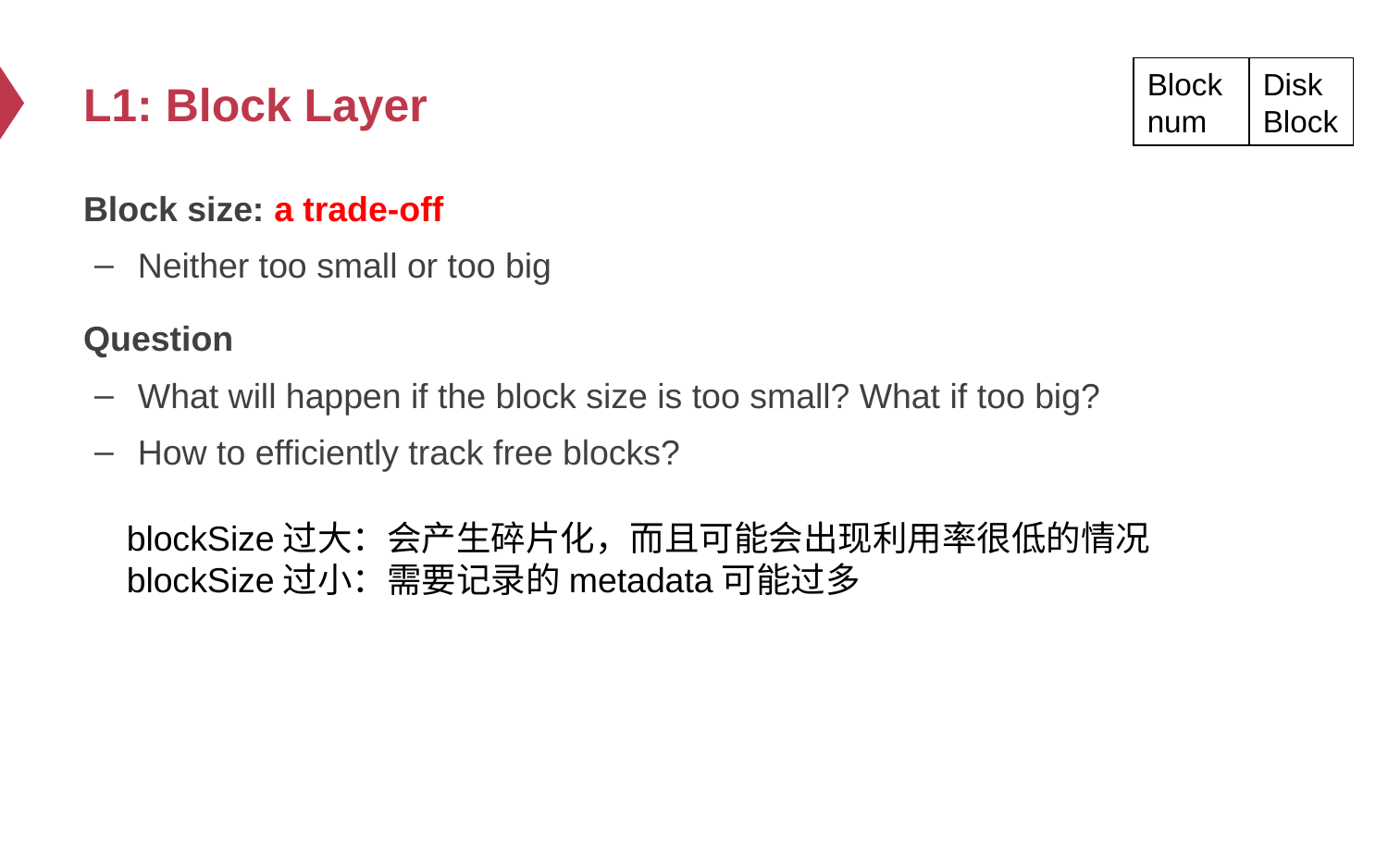

# L1: Block Layer
Block num
Disk
Block
Block size: a trade-off
Neither too small or too big
Question
What will happen if the block size is too small? What if too big?
How to efficiently track free blocks?

blockSize过大：会产生碎片化，而且可能会出现利用率很低的情况
blockSize过小：需要记录的metadata可能过多
13